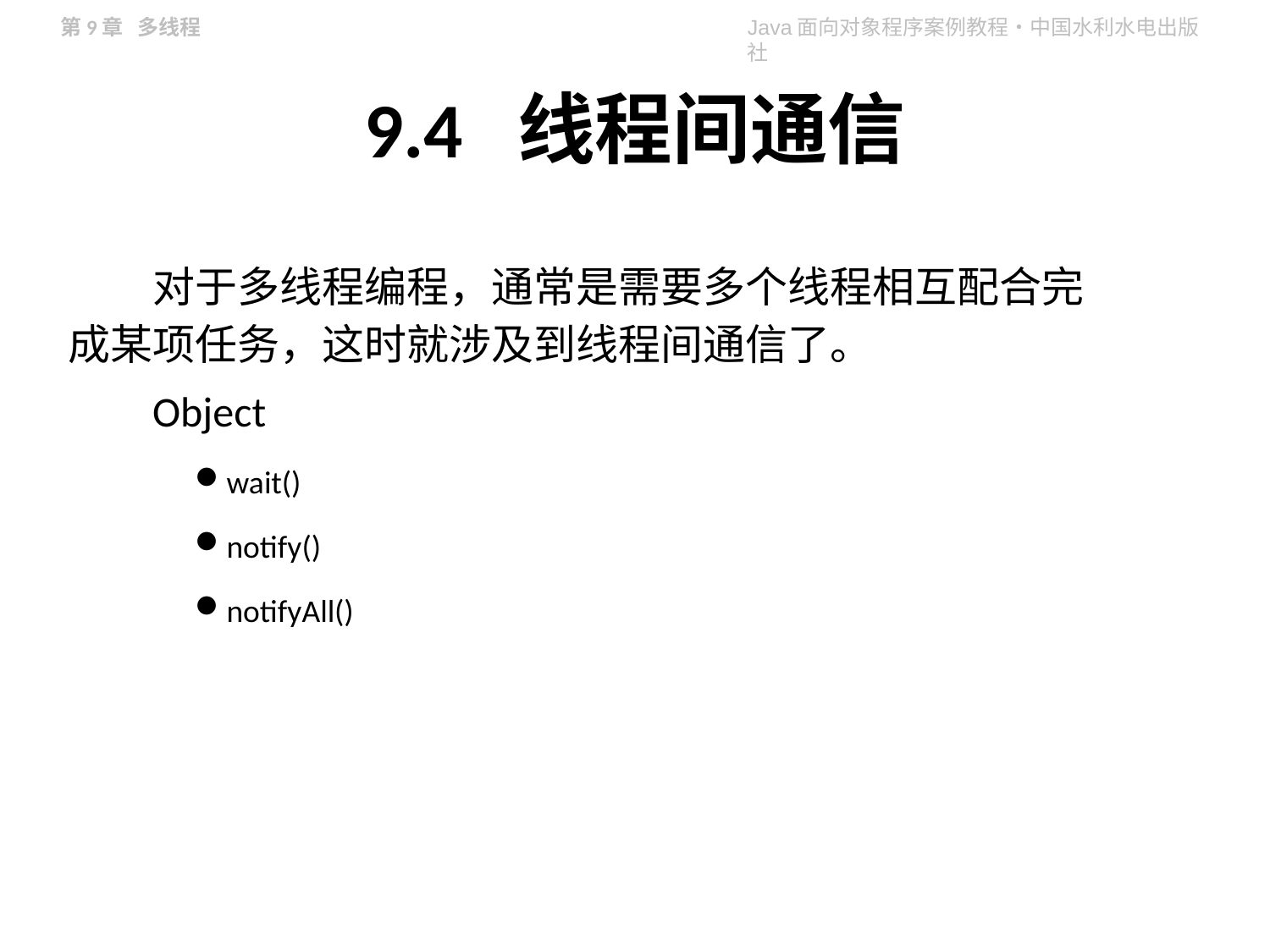

# 9.4  线程间通信
对于多线程编程，通常是需要多个线程相互配合完成某项任务，这时就涉及到线程间通信了。
Object
wait()
notify()
notifyAll()